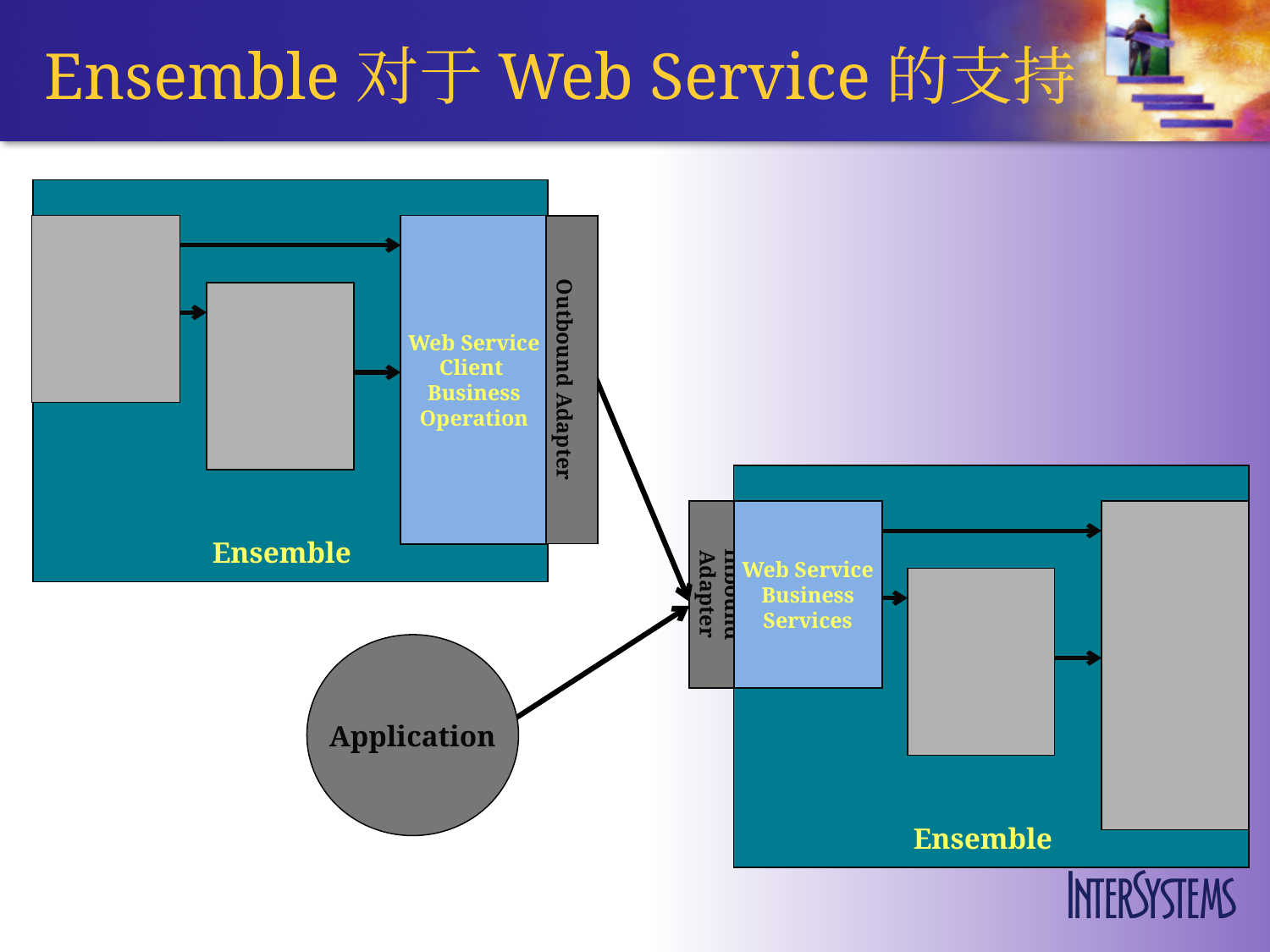

# Ensemble对于Web Service的支持

Web Service
Client
Business
Operation
Outbound Adapter

Inbound Adapter
Web Service
Business
Services

Ensemble

Application

Ensemble